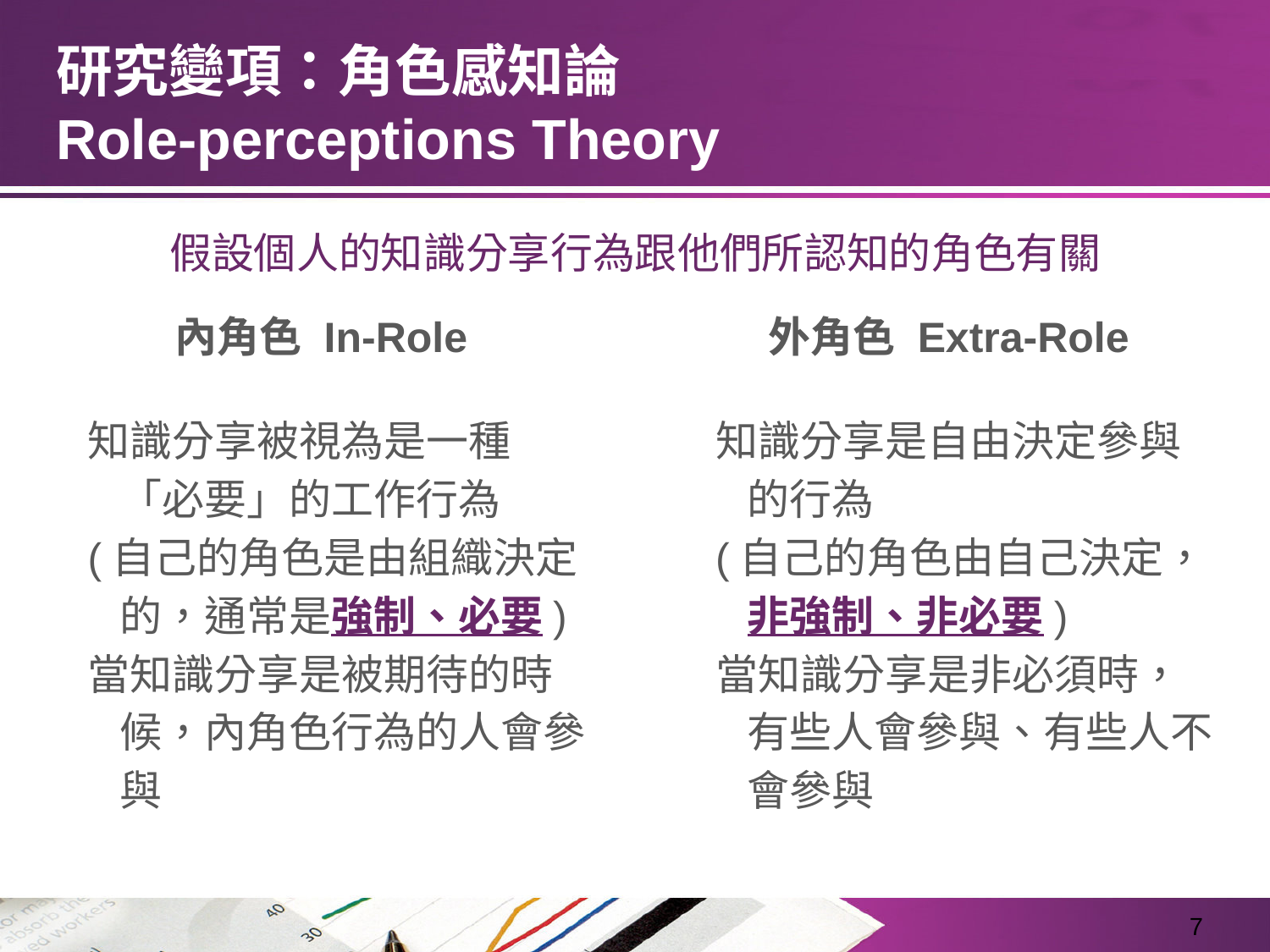

# 研究變項：角色感知論
Role-perceptions Theory
假設個人的知識分享行為跟他們所認知的角色有關
內角色 In-Role
外角色 Extra-Role
知識分享被視為是一種「必要」的工作行為
(自己的角色是由組織決定的，通常是強制、必要)
當知識分享是被期待的時候，內角色行為的人會參與
知識分享是自由決定參與的行為
(自己的角色由自己決定，非強制、非必要)
當知識分享是非必須時，有些人會參與、有些人不會參與
7